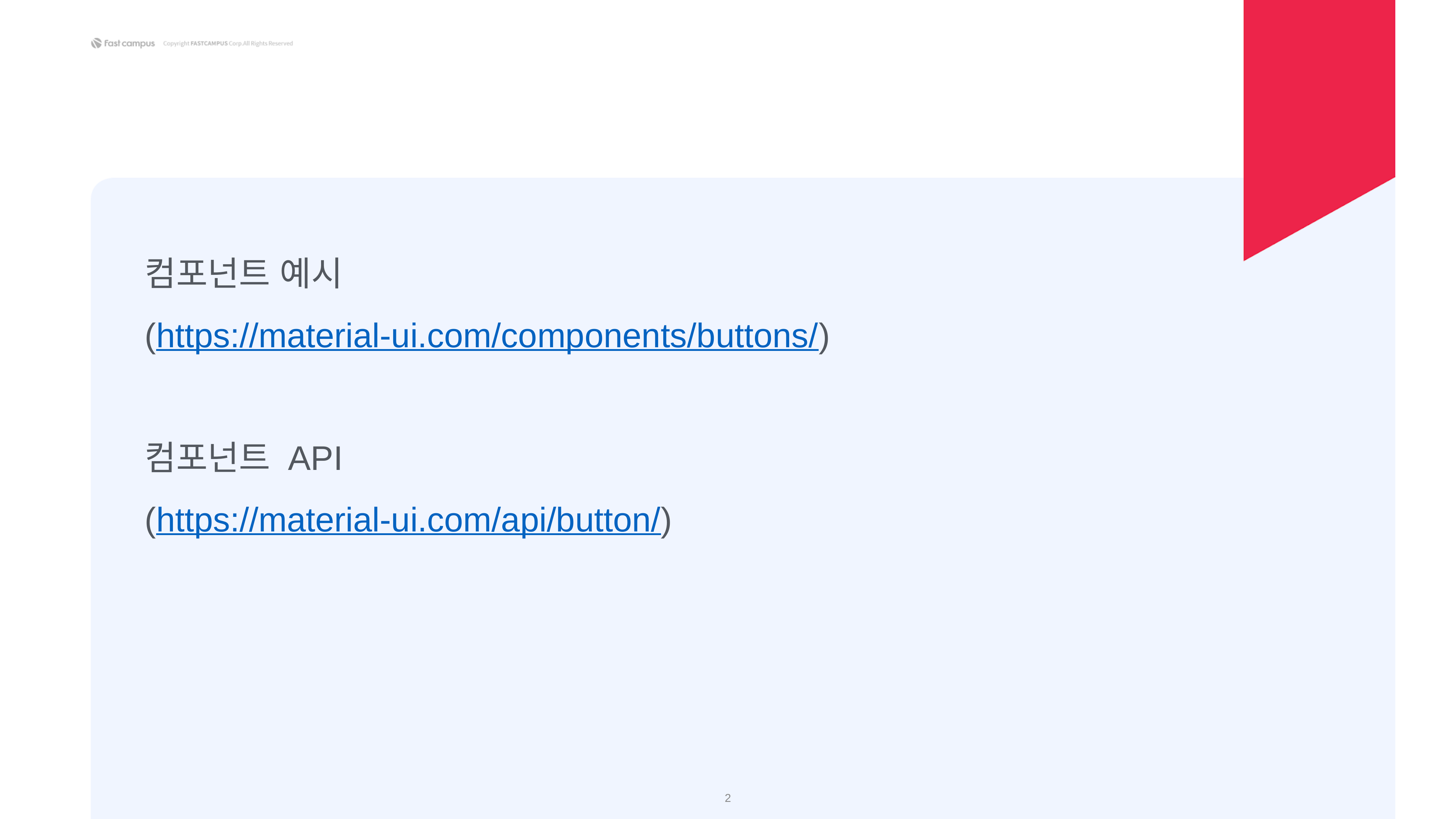

컴포넌트 예시
(https://material-ui.com/components/buttons/)

컴포넌트 API
(https://material-ui.com/api/button/)

2